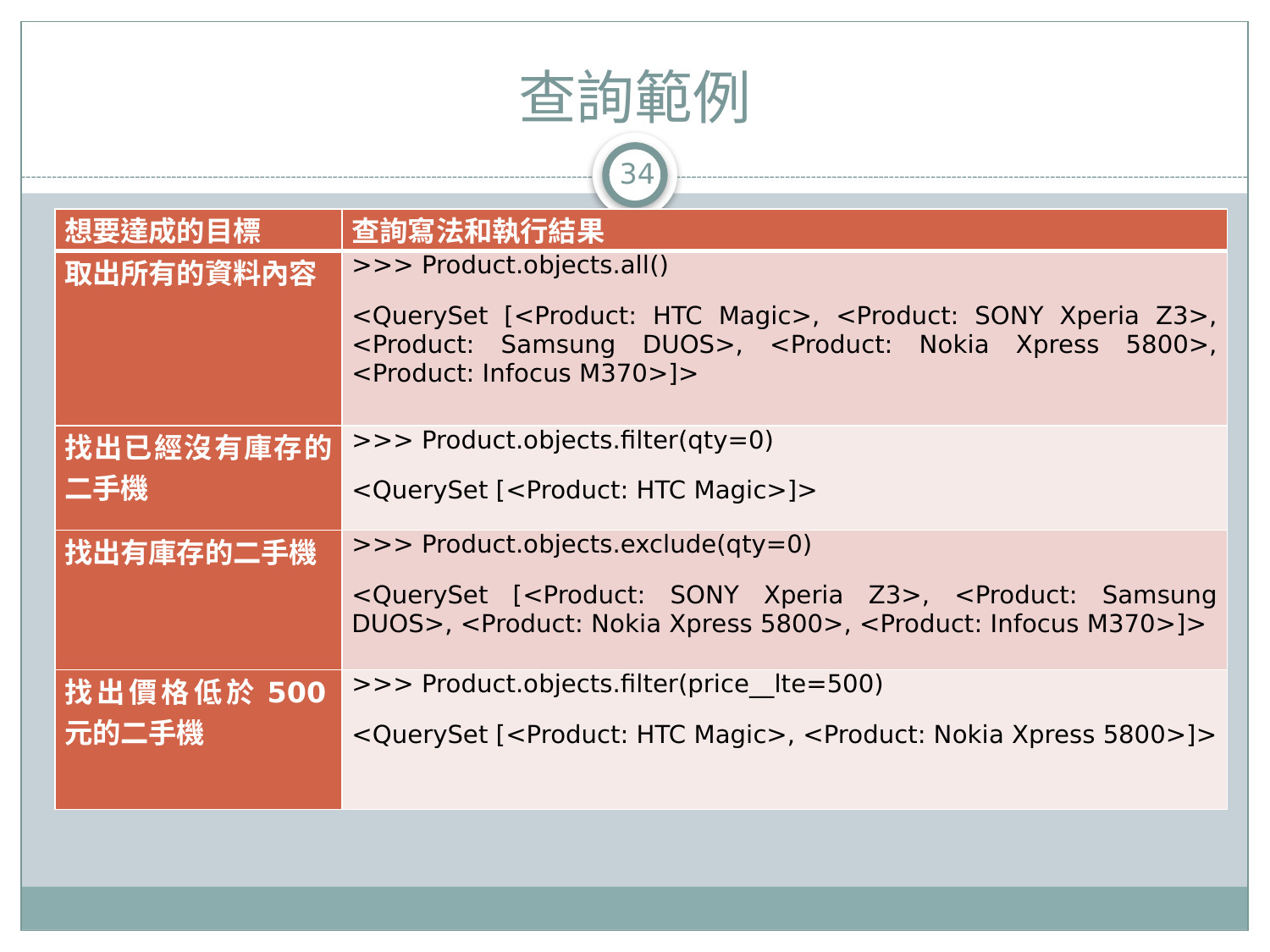

# 查詢範例
34
| 想要達成的目標 | 查詢寫法和執行結果 |
| --- | --- |
| 取出所有的資料內容 | >>> Product.objects.all() <QuerySet [<Product: HTC Magic>, <Product: SONY Xperia Z3>, <Product: Samsung DUOS>, <Product: Nokia Xpress 5800>, <Product: Infocus M370>]> |
| 找出已經沒有庫存的二手機 | >>> Product.objects.filter(qty=0) <QuerySet [<Product: HTC Magic>]> |
| 找出有庫存的二手機 | >>> Product.objects.exclude(qty=0) <QuerySet [<Product: SONY Xperia Z3>, <Product: Samsung DUOS>, <Product: Nokia Xpress 5800>, <Product: Infocus M370>]> |
| 找出價格低於500元的二手機 | >>> Product.objects.filter(price\_\_lte=500) <QuerySet [<Product: HTC Magic>, <Product: Nokia Xpress 5800>]> |